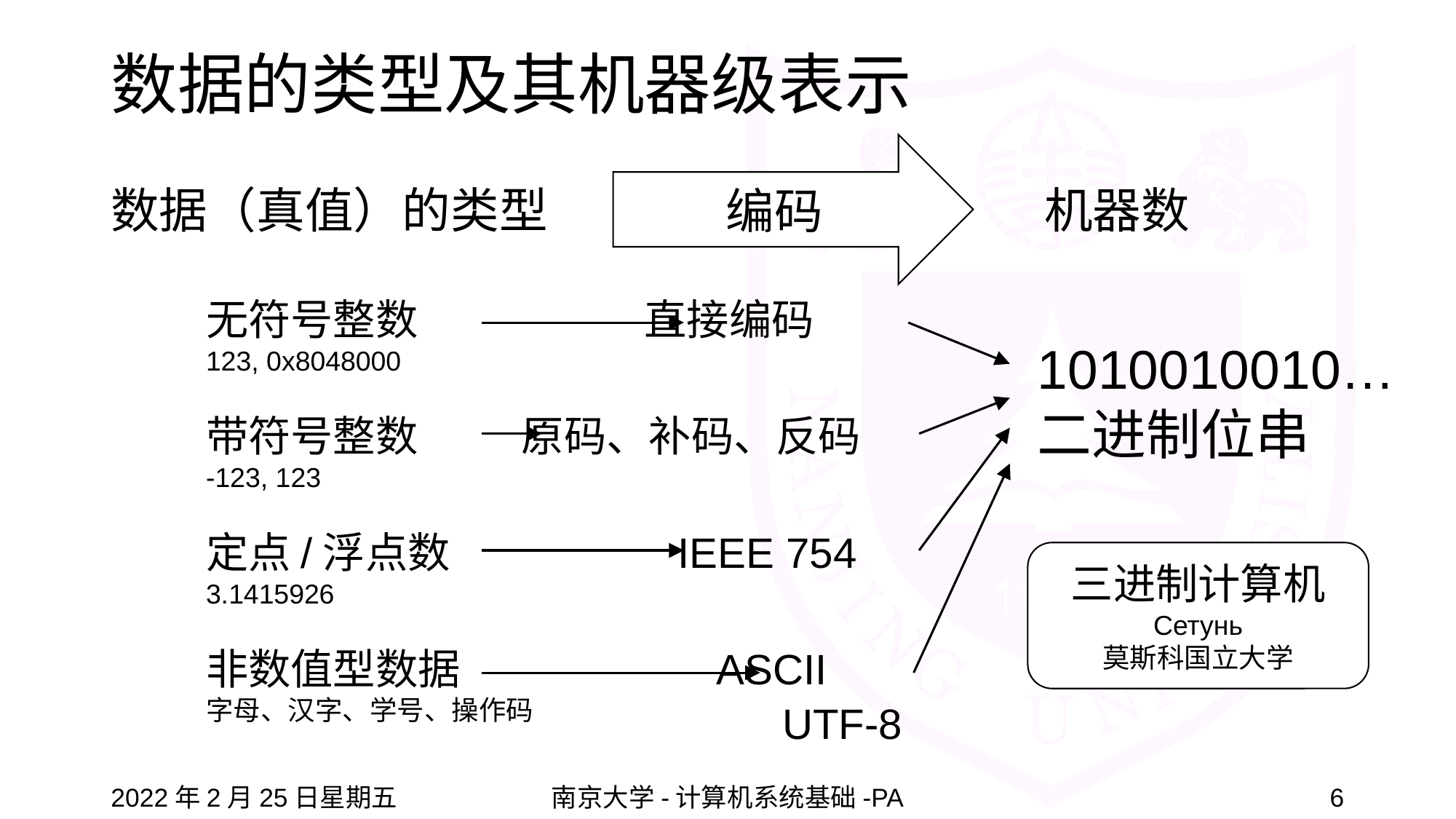

# 数据的类型及其机器级表示
编码
数据（真值）的类型
机器数
无符号整数                        直接编码
123, 0x8048000

带符号整数           原码、补码、反码
-123, 123

定点/浮点数                       IEEE 754
3.1415926

非数值型数据                          ASCII
字母、汉字、学号、操作码
1010010010…
二进制位串
三进制计算机
Сетунь
莫斯科国立大学
UTF-8
2022年2月25日星期五
南京大学-计算机系统基础-PA
6